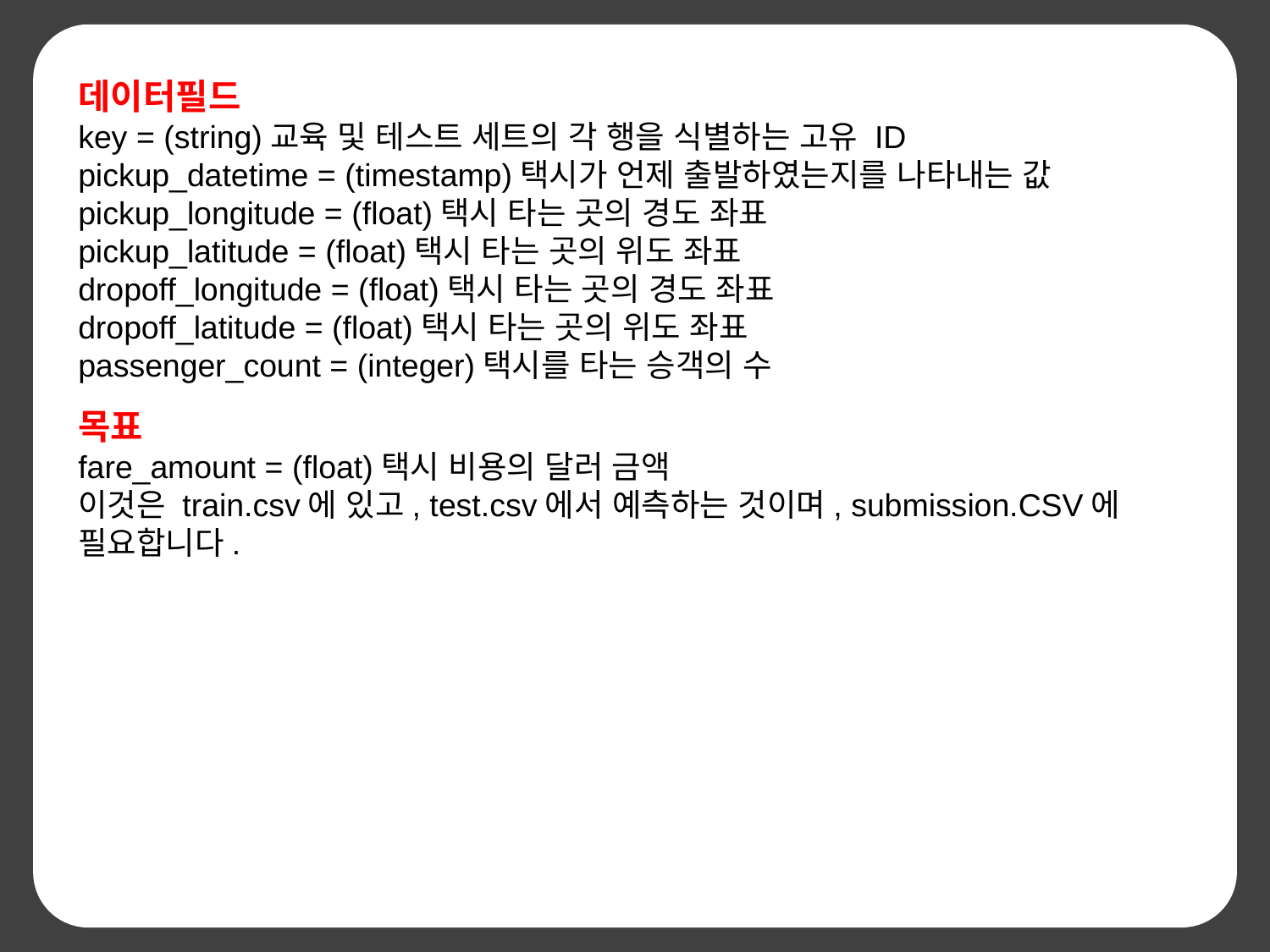

데이터필드
key = (string)교육 및 테스트 세트의 각 행을 식별하는 고유 ID
pickup_datetime = (timestamp)택시가 언제 출발하였는지를 나타내는 값
pickup_longitude = (float)택시 타는 곳의 경도 좌표
pickup_latitude = (float)택시 타는 곳의 위도 좌표
dropoff_longitude = (float)택시 타는 곳의 경도 좌표
dropoff_latitude = (float)택시 타는 곳의 위도 좌표
passenger_count = (integer)택시를 타는 승객의 수

목표
fare_amount = (float)택시 비용의 달러 금액
이것은 train.csv에 있고, test.csv에서 예측하는 것이며, submission.CSV에 필요합니다.